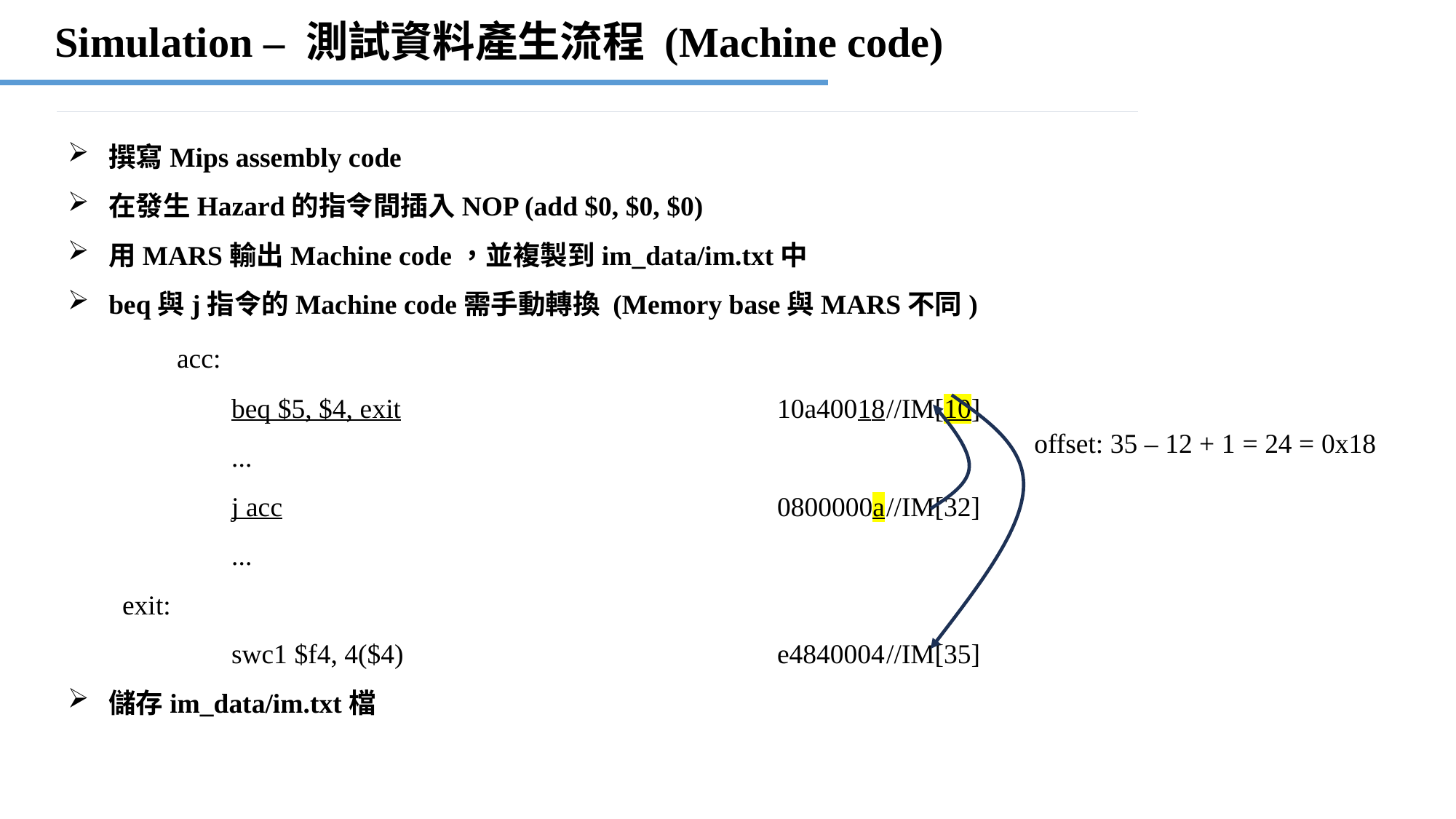

Simulation – 測試資料產生流程 (Machine code)

撰寫Mips assembly code
在發生Hazard的指令間插入NOP (add $0, $0, $0)
用MARS輸出Machine code，並複製到im_data/im.txt中
beq與j指令的Machine code需手動轉換 (Memory base與MARS不同)
	acc:
	beq $5, $4, exit				10a40018	//IM[10]
	...
 	j acc					0800000a	//IM[32]
	...
exit:
	swc1 $f4, 4($4)				e4840004	//IM[35]
儲存im_data/im.txt檔

offset: 35 – 12 + 1 = 24 = 0x18